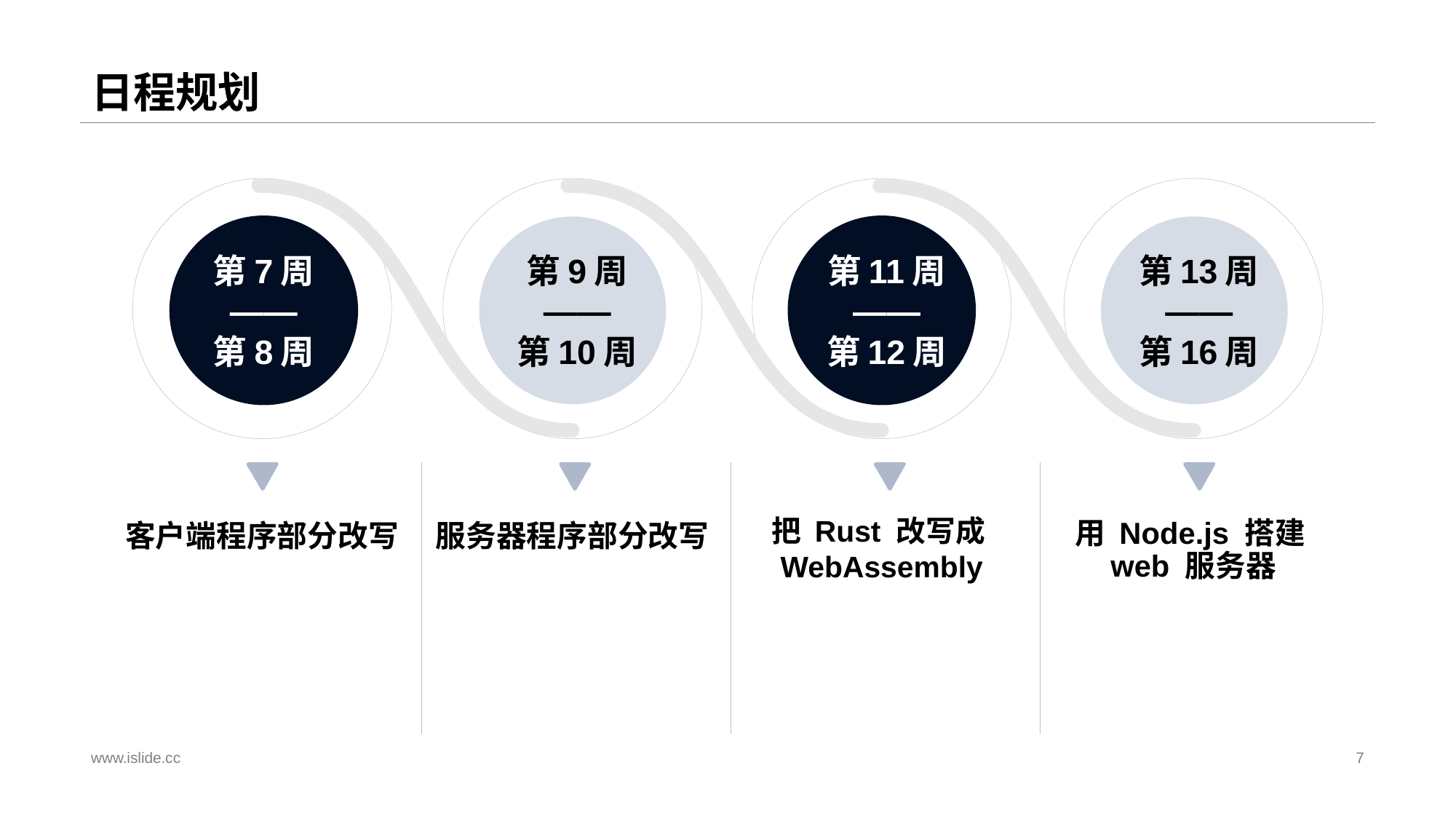

# 日程规划

第7周
——
第8周
第9周
——
第10周
第11周
——
第12周
第13周
——
第16周

客户端程序部分改写
服务器程序部分改写
把 Rust 改写成
WebAssembly
用 Node.js 搭建
web 服务器
www.islide.cc
7